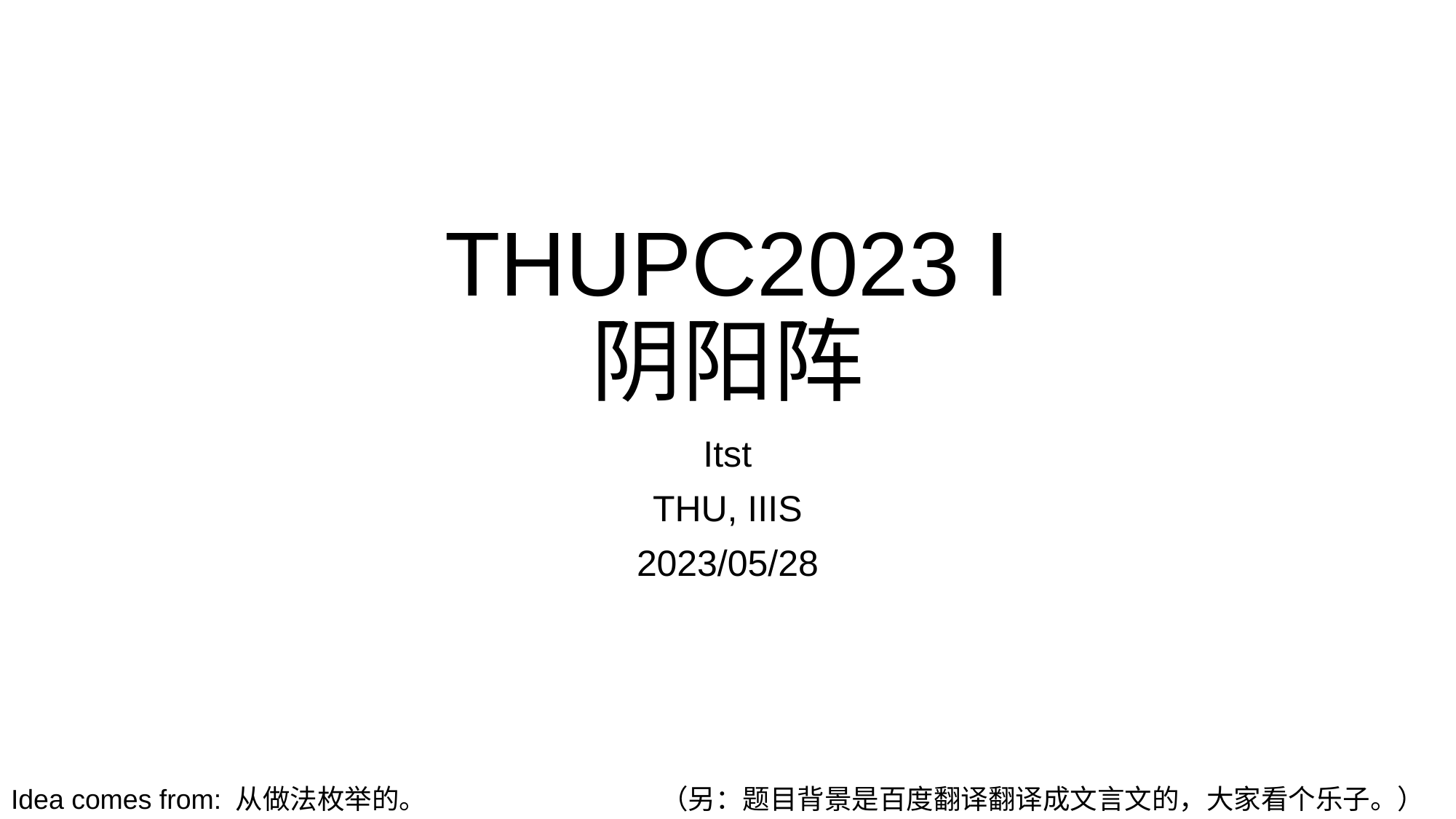

# THUPC2023 I 阴阳阵
Itst
THU, IIIS
2023/05/28
Idea comes from: 从做法枚举的。                                      （另：题目背景是百度翻译翻译成文言文的，大家看个乐子。）